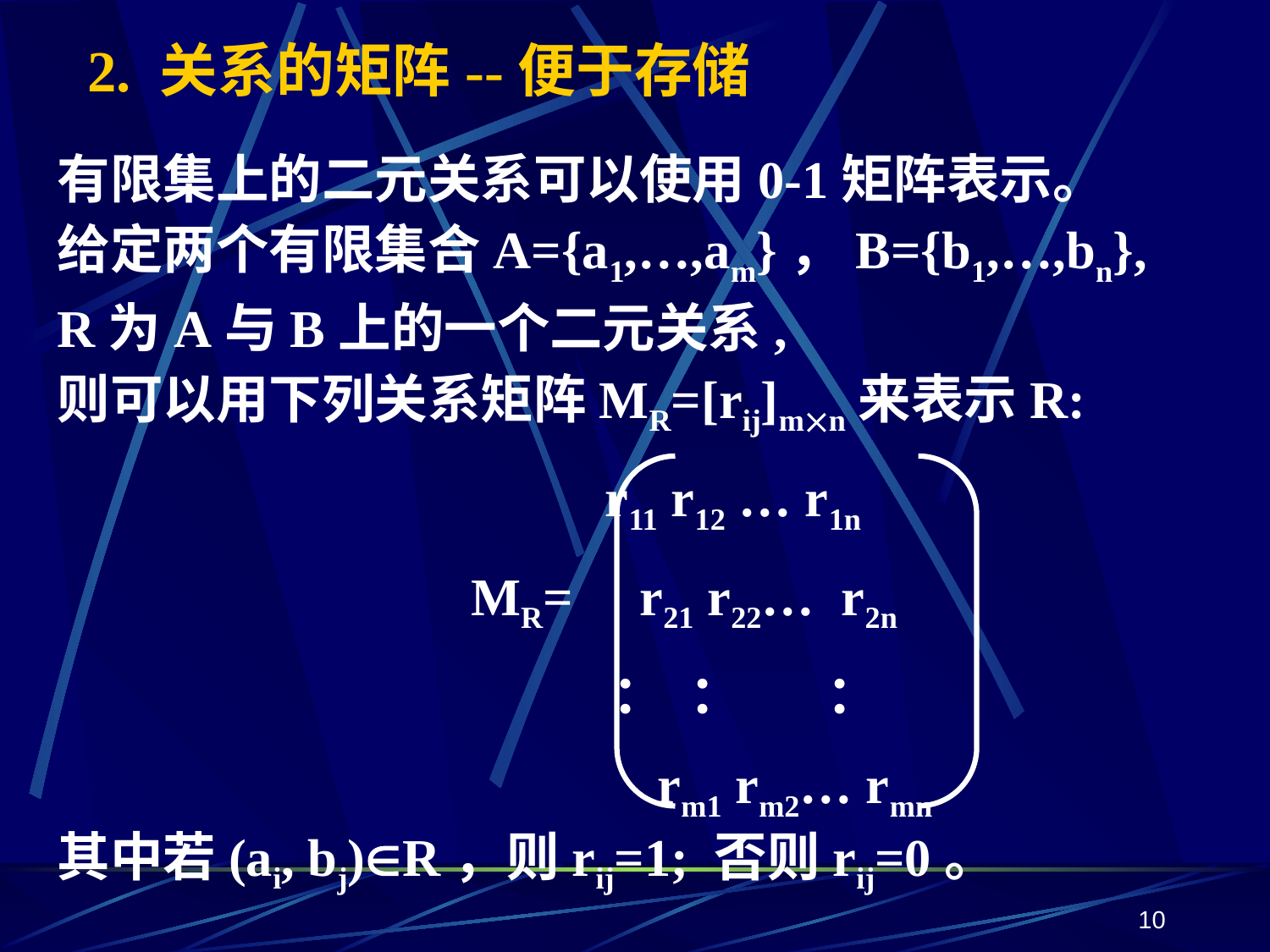

# 2. 关系的矩阵--便于存储
有限集上的二元关系可以使用0-1矩阵表示。
给定两个有限集合A={a1,…,am}，B={b1,…,bn},
R为A与B上的一个二元关系,
则可以用下列关系矩阵MR=[rij]m×n来表示R:
                  r11 r12 … r1n
                               MR=     r21 r22…  r2n
                                             ：  ：       ：
                                             rm1 rm2… rmn
其中若(ai, bj)∈R，则rij=1; 否则rij=0。

10